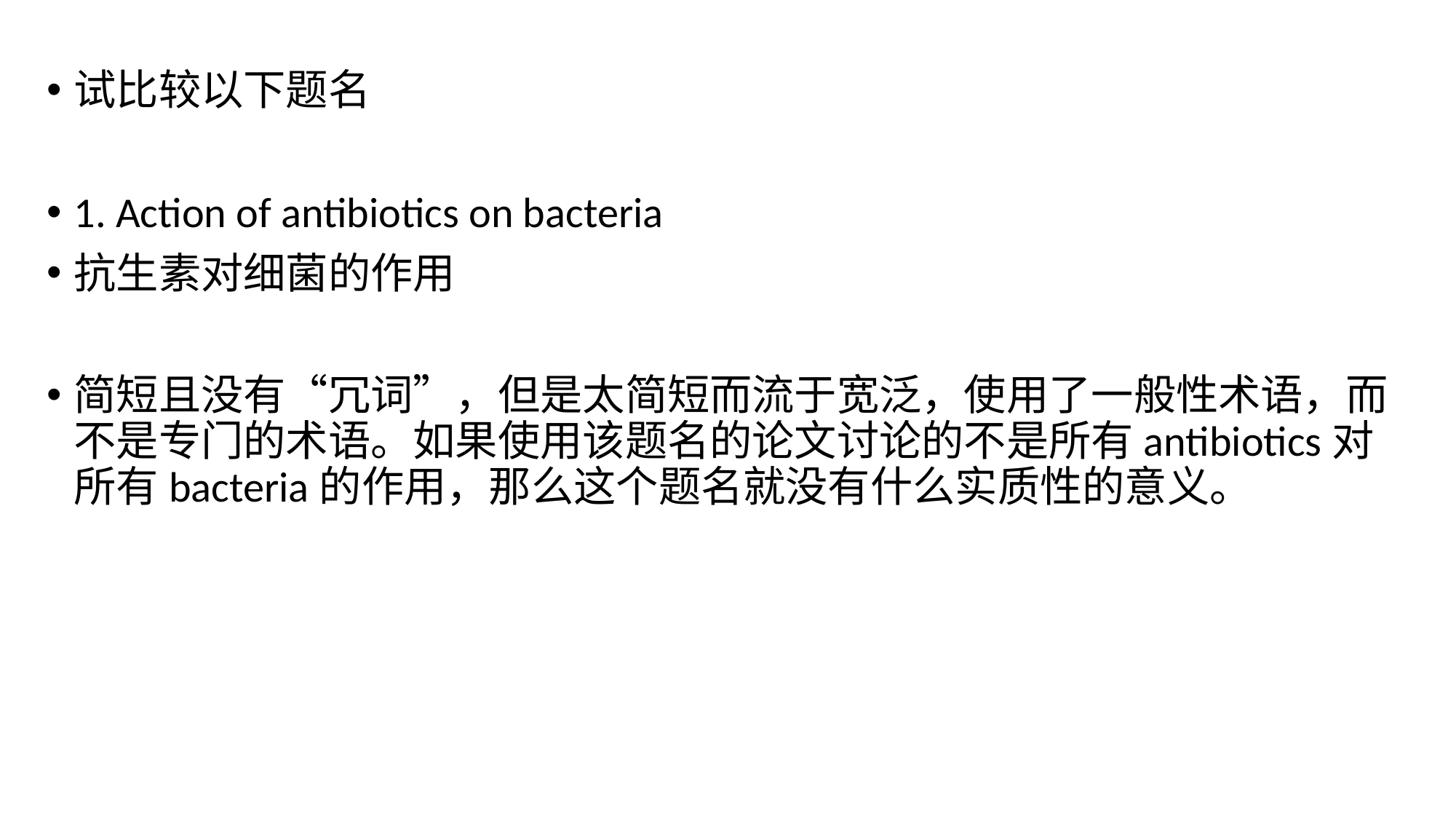

试比较以下题名

1. Action of antibiotics on bacteria
抗生素对细菌的作用

简短且没有“冗词”，但是太简短而流于宽泛，使用了一般性术语，而不是专门的术语。如果使用该题名的论文讨论的不是所有antibiotics对所有bacteria的作用，那么这个题名就没有什么实质性的意义。